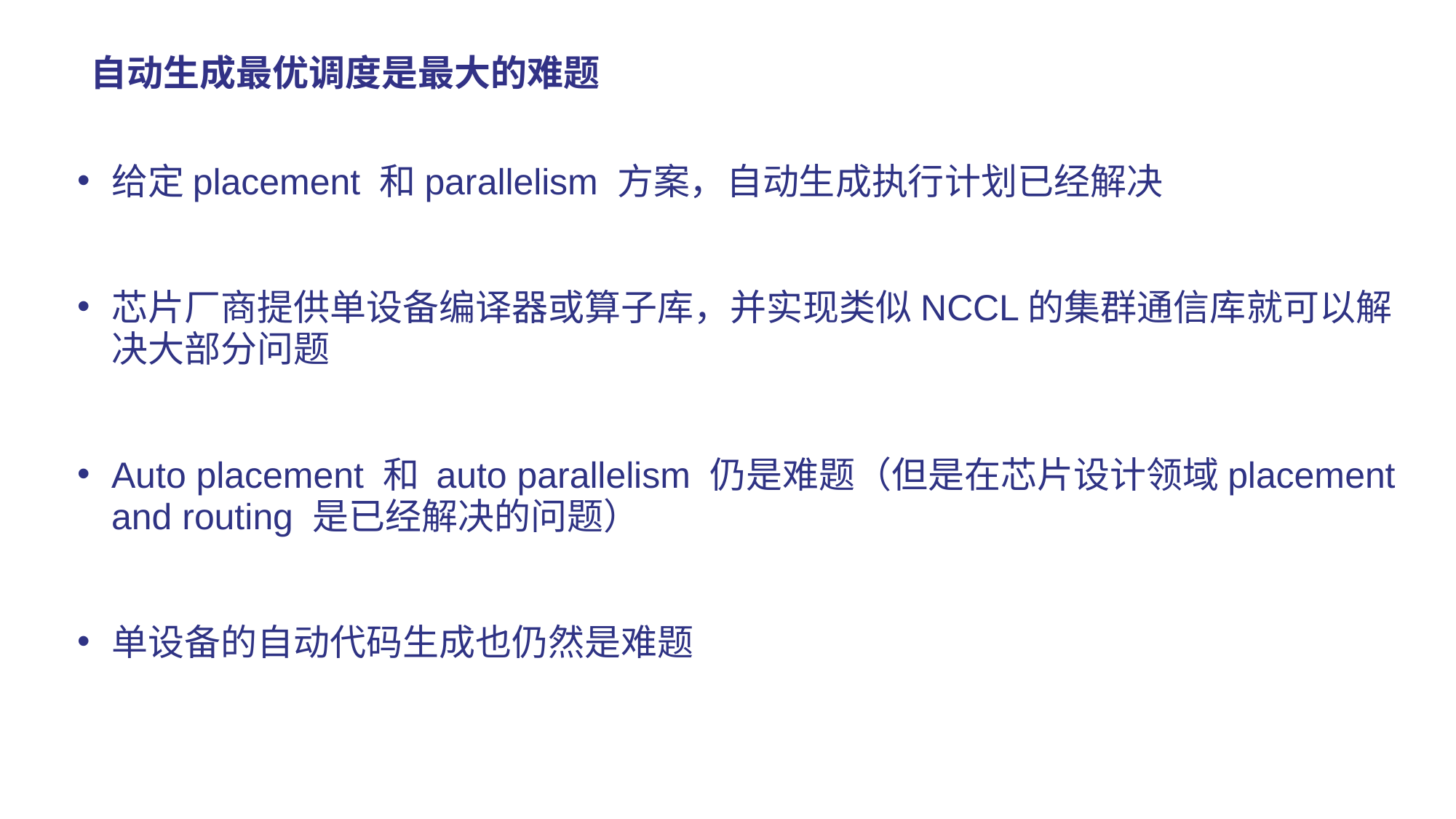

# 自动生成最优调度是最大的难题
给定placement 和parallelism 方案，自动生成执行计划已经解决

芯片厂商提供单设备编译器或算子库，并实现类似NCCL的集群通信库就可以解决大部分问题

Auto placement 和 auto parallelism 仍是难题（但是在芯片设计领域placement and routing 是已经解决的问题）

单设备的自动代码生成也仍然是难题